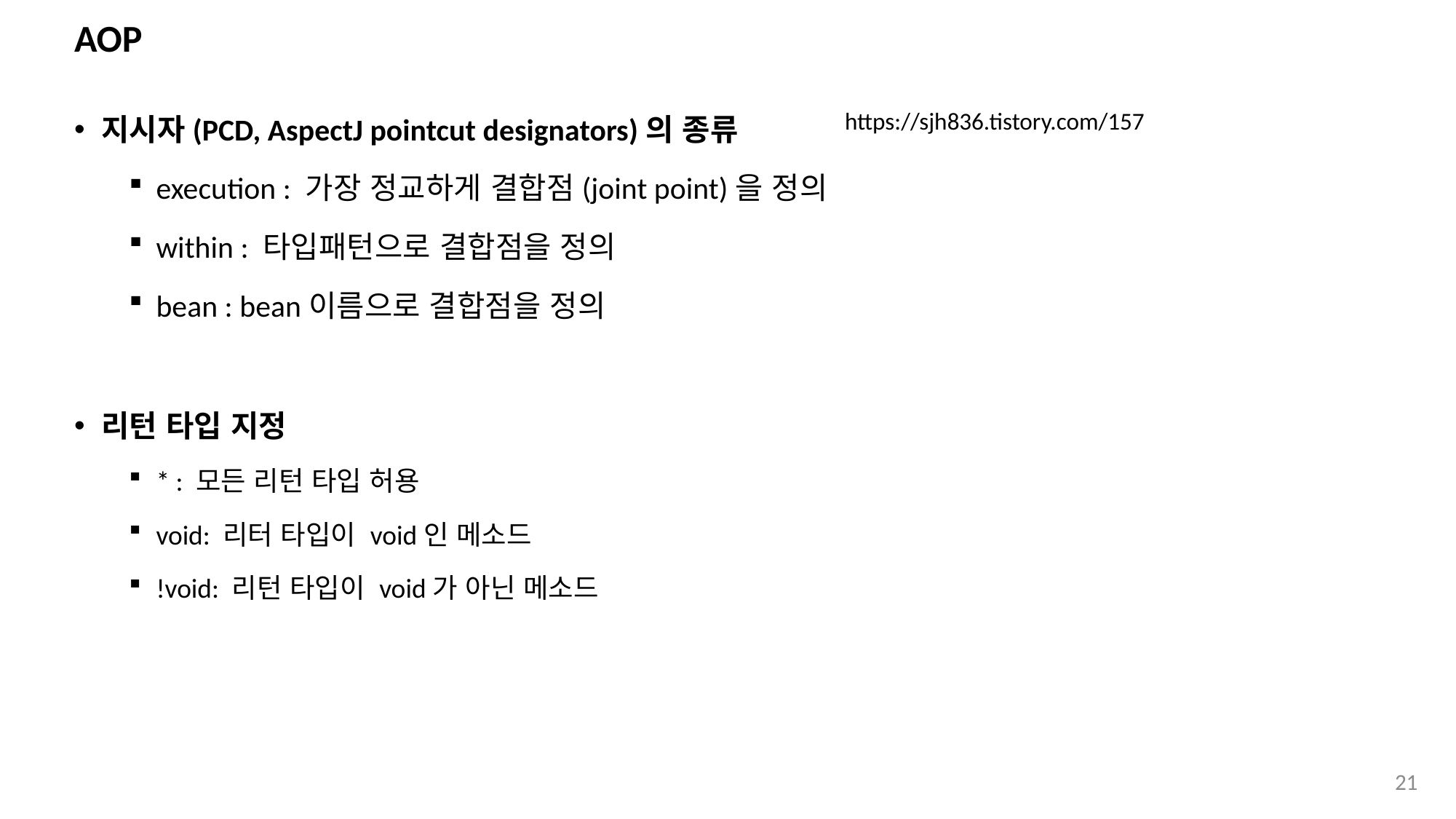

# AOP
지시자(PCD, AspectJ pointcut designators)의 종류
execution : 가장 정교하게 결합점(joint point)을 정의
within : 타입패턴으로 결합점을 정의
bean : bean이름으로 결합점을 정의

리턴 타입 지정
* : 모든 리턴 타입 허용
void: 리터 타입이 void인 메소드
!void: 리턴 타입이 void가 아닌 메소드

https://sjh836.tistory.com/157
21